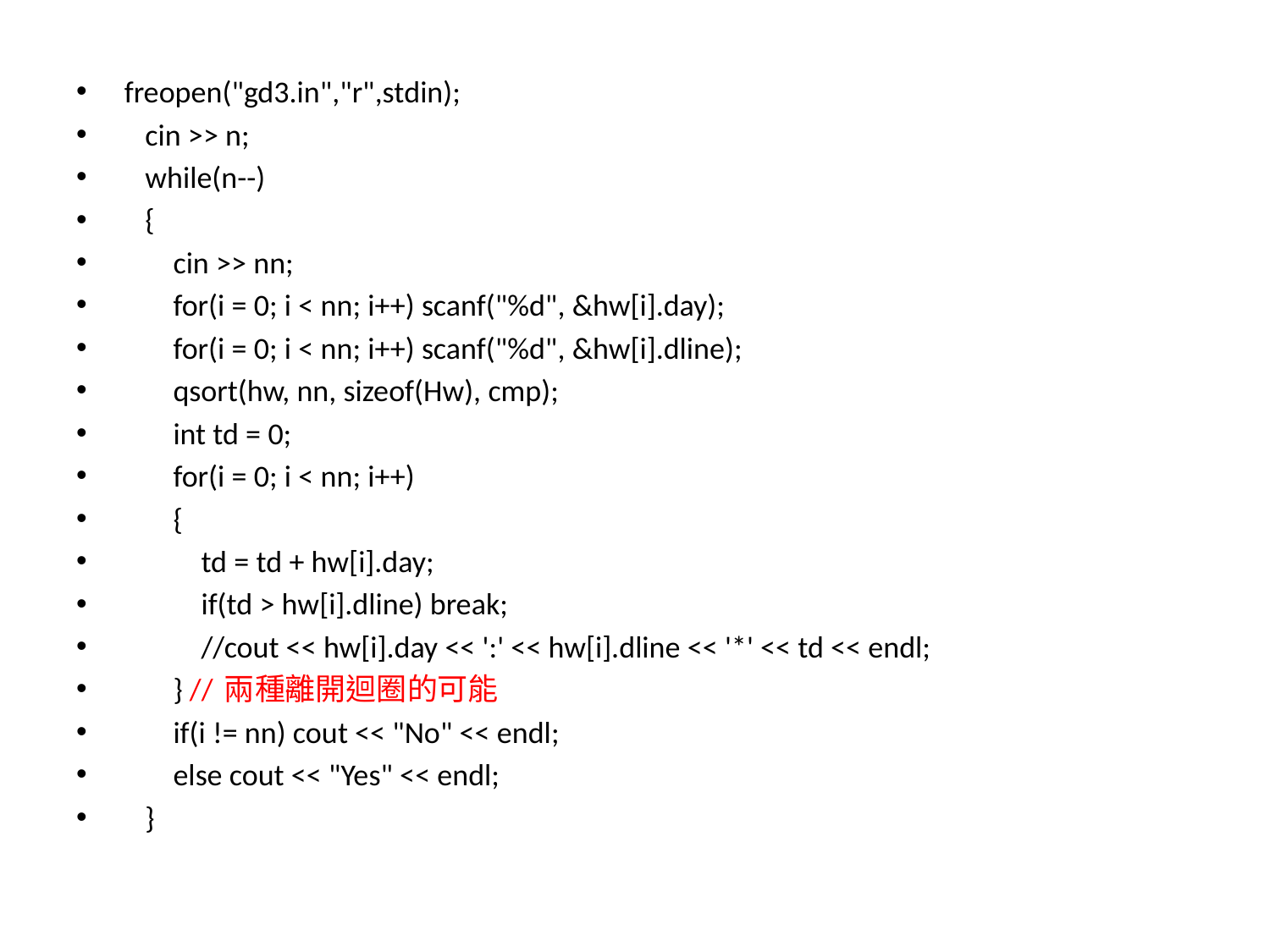

freopen("gd3.in","r",stdin);
    cin >> n;
    while(n--)
    {
        cin >> nn;
        for(i = 0; i < nn; i++) scanf("%d", &hw[i].day);
        for(i = 0; i < nn; i++) scanf("%d", &hw[i].dline);
        qsort(hw, nn, sizeof(Hw), cmp);
        int td = 0;
        for(i = 0; i < nn; i++)
        {
            td = td + hw[i].day;
            if(td > hw[i].dline) break;
            //cout << hw[i].day << ':' << hw[i].dline << '*' << td << endl;
        } // 兩種離開迴圈的可能
        if(i != nn) cout << "No" << endl;
        else cout << "Yes" << endl;
    }